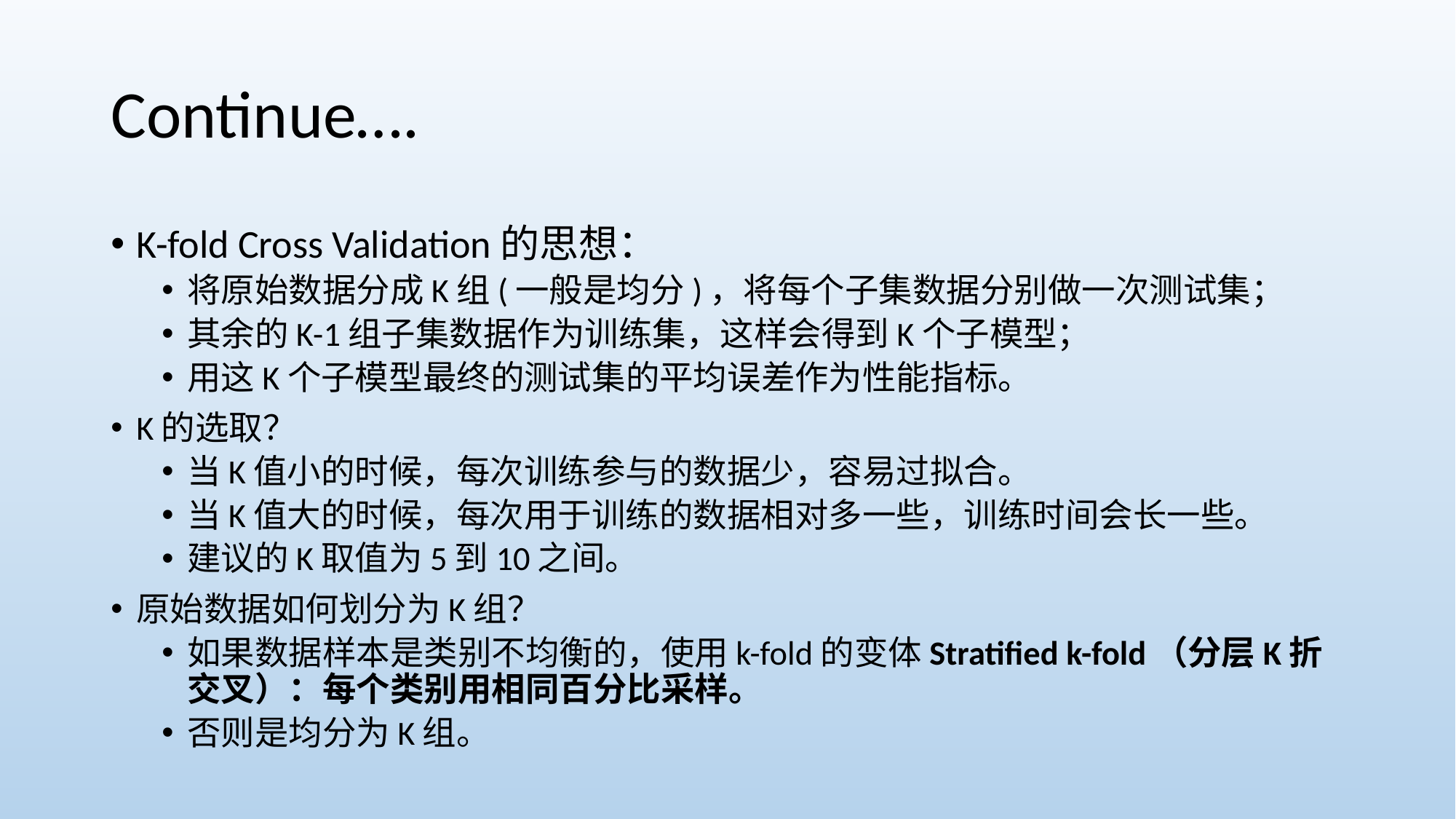

# Continue….
K-fold Cross Validation的思想：
将原始数据分成K组(一般是均分)，将每个子集数据分别做一次测试集；
其余的K-1组子集数据作为训练集，这样会得到K个子模型；
用这K个子模型最终的测试集的平均误差作为性能指标。
K的选取？
当K值小的时候，每次训练参与的数据少，容易过拟合。
当K值大的时候，每次用于训练的数据相对多一些，训练时间会长一些。
建议的K取值为5到10之间。
原始数据如何划分为K组？
如果数据样本是类别不均衡的，使用k-fold的变体Stratified k-fold（分层K折交叉）：每个类别用相同百分比采样。
否则是均分为K组。